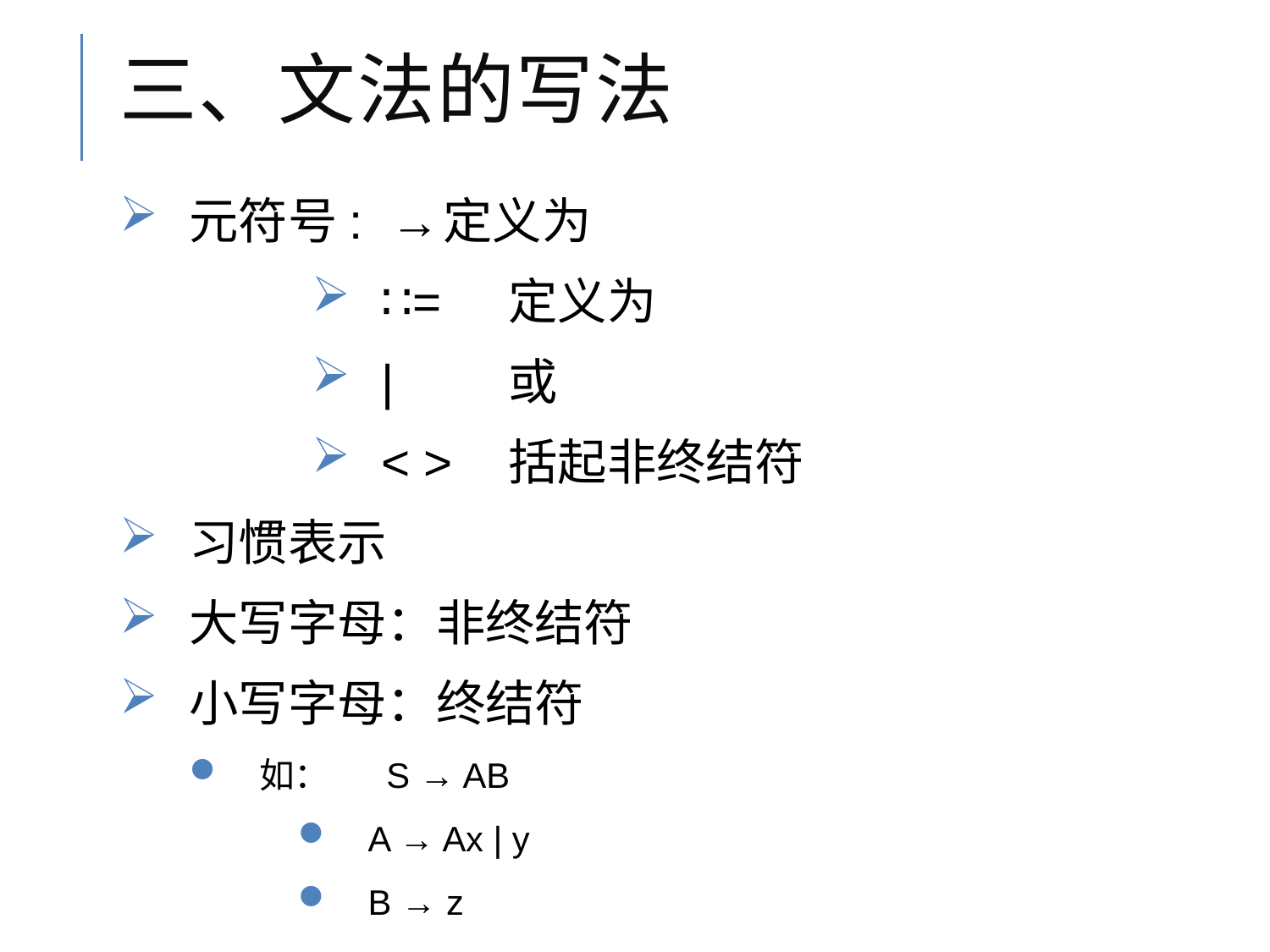

# 三、文法的写法
元符号:  →	定义为
∷=	定义为
|	或
< >	括起非终结符
习惯表示
大写字母：非终结符
小写字母：终结符
如：	S → AB
A → Ax | y
B → z
28